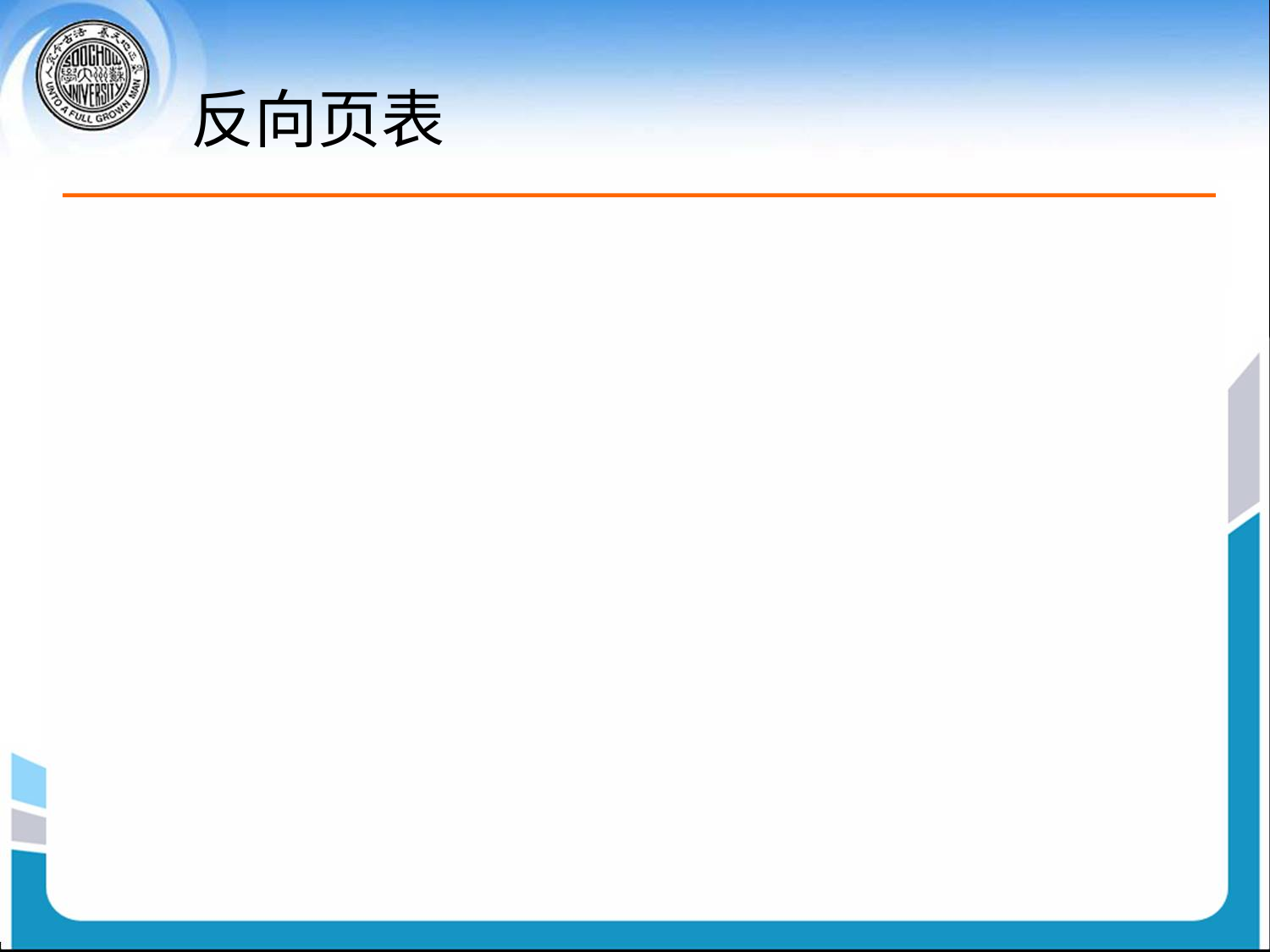

# 反向页表
对于每个真正的内存页或帧有一个条目。
每个条目保存在真正内存位置的页的虚拟地址，以及包括拥有这个页的进程的信息。